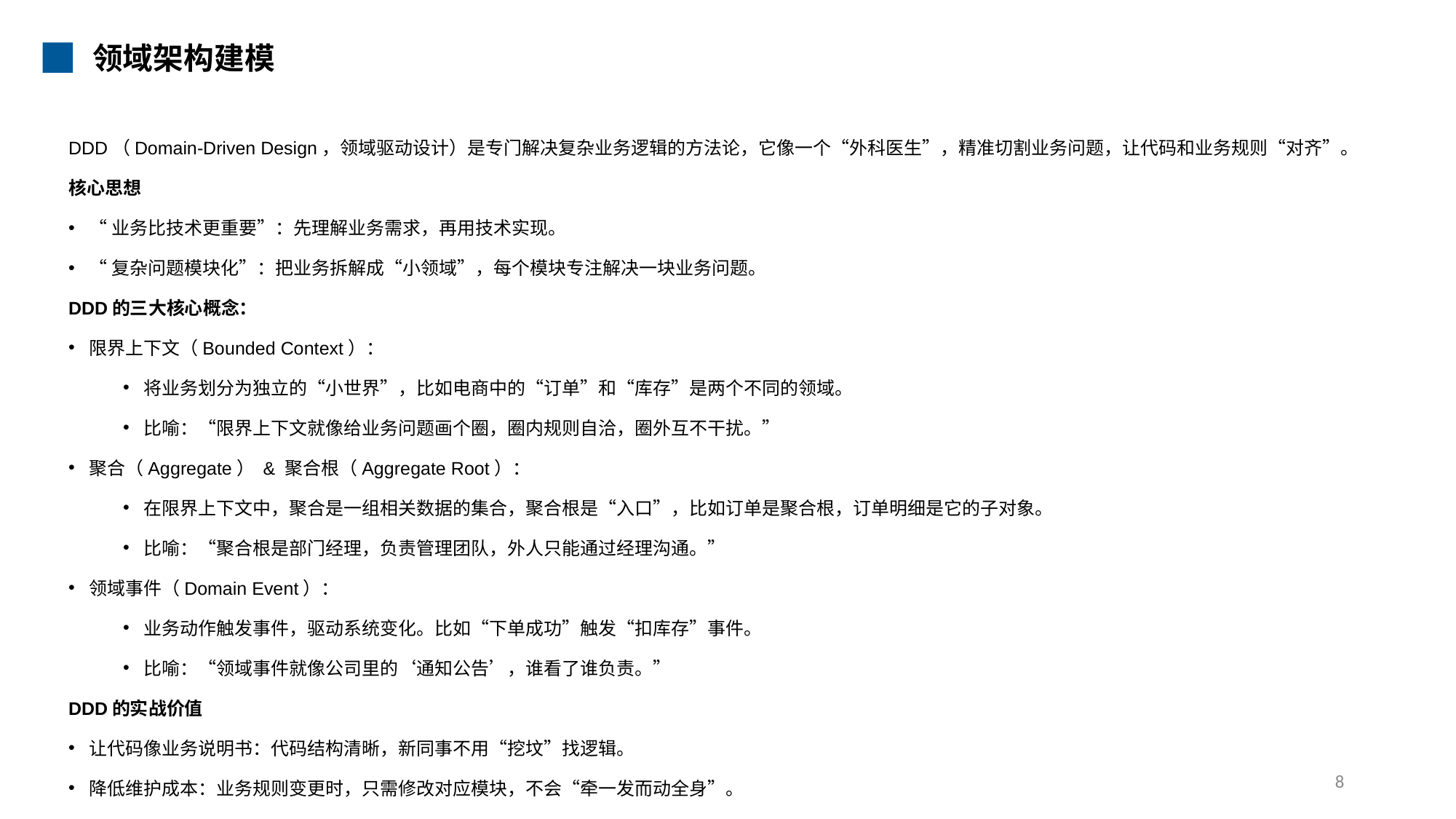

领域架构建模

DDD（Domain-Driven Design，领域驱动设计）是专门解决复杂业务逻辑的方法论，它像一个“外科医生”，精准切割业务问题，让代码和业务规则“对齐”。
核心思想
“业务比技术更重要”：先理解业务需求，再用技术实现。
“复杂问题模块化”：把业务拆解成“小领域”，每个模块专注解决一块业务问题。
DDD的三大核心概念：
限界上下文（Bounded Context）：
将业务划分为独立的“小世界”，比如电商中的“订单”和“库存”是两个不同的领域。
比喻：“限界上下文就像给业务问题画个圈，圈内规则自洽，圈外互不干扰。”
聚合（Aggregate） & 聚合根（Aggregate Root）：
在限界上下文中，聚合是一组相关数据的集合，聚合根是“入口”，比如订单是聚合根，订单明细是它的子对象。
比喻：“聚合根是部门经理，负责管理团队，外人只能通过经理沟通。”
领域事件（Domain Event）：
业务动作触发事件，驱动系统变化。比如“下单成功”触发“扣库存”事件。
比喻：“领域事件就像公司里的‘通知公告’，谁看了谁负责。”
DDD的实战价值
让代码像业务说明书：代码结构清晰，新同事不用“挖坟”找逻辑。
降低维护成本：业务规则变更时，只需修改对应模块，不会“牵一发而动全身”。
8